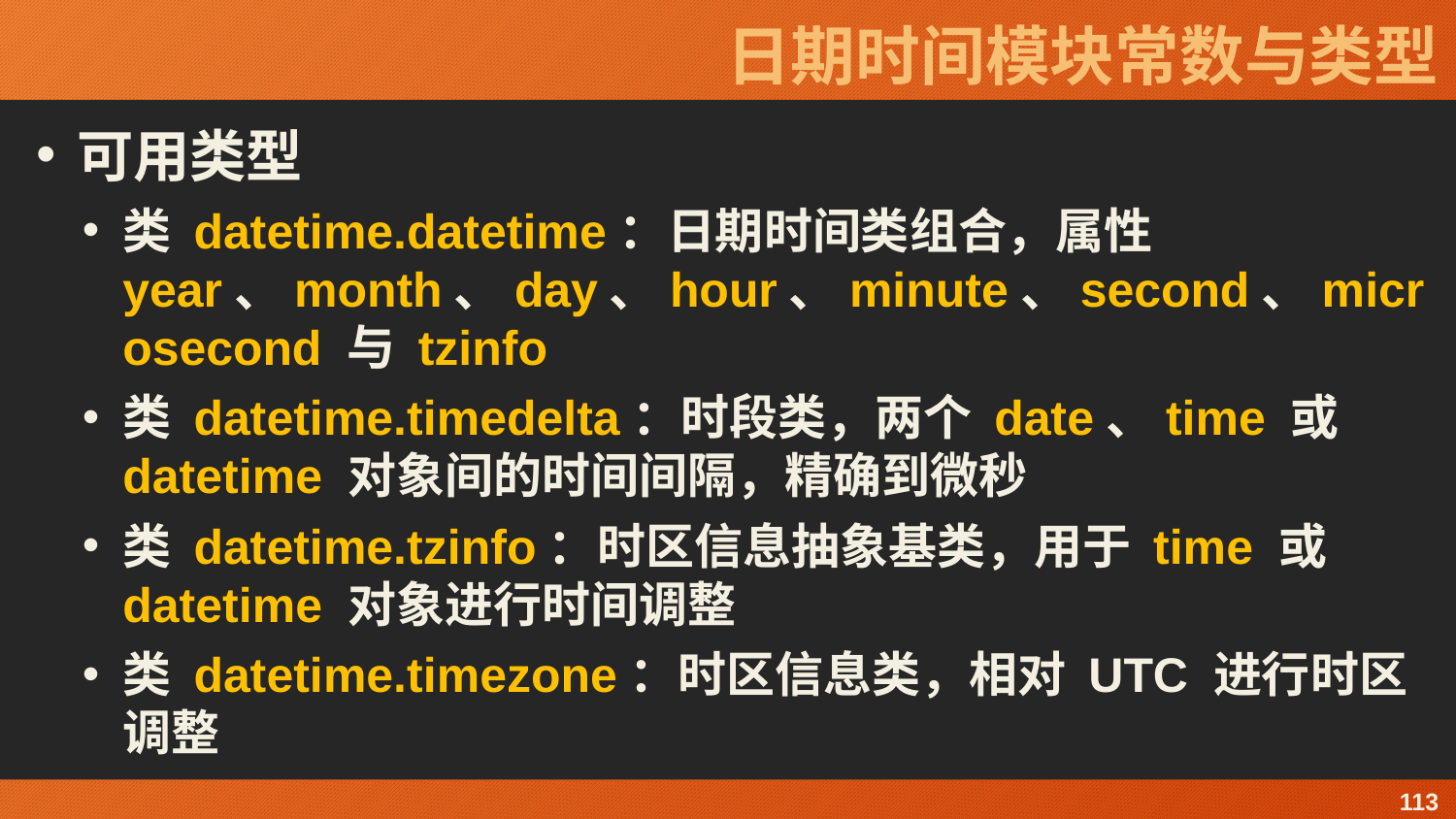

# 日期时间模块常数与类型
可用类型
类 datetime.datetime：日期时间类组合，属性 year、month、day、hour、minute、second、microsecond 与 tzinfo
类 datetime.timedelta：时段类，两个 date、time 或 datetime 对象间的时间间隔，精确到微秒
类 datetime.tzinfo：时区信息抽象基类，用于 time 或 datetime 对象进行时间调整
类 datetime.timezone：时区信息类，相对 UTC 进行时区调整
113